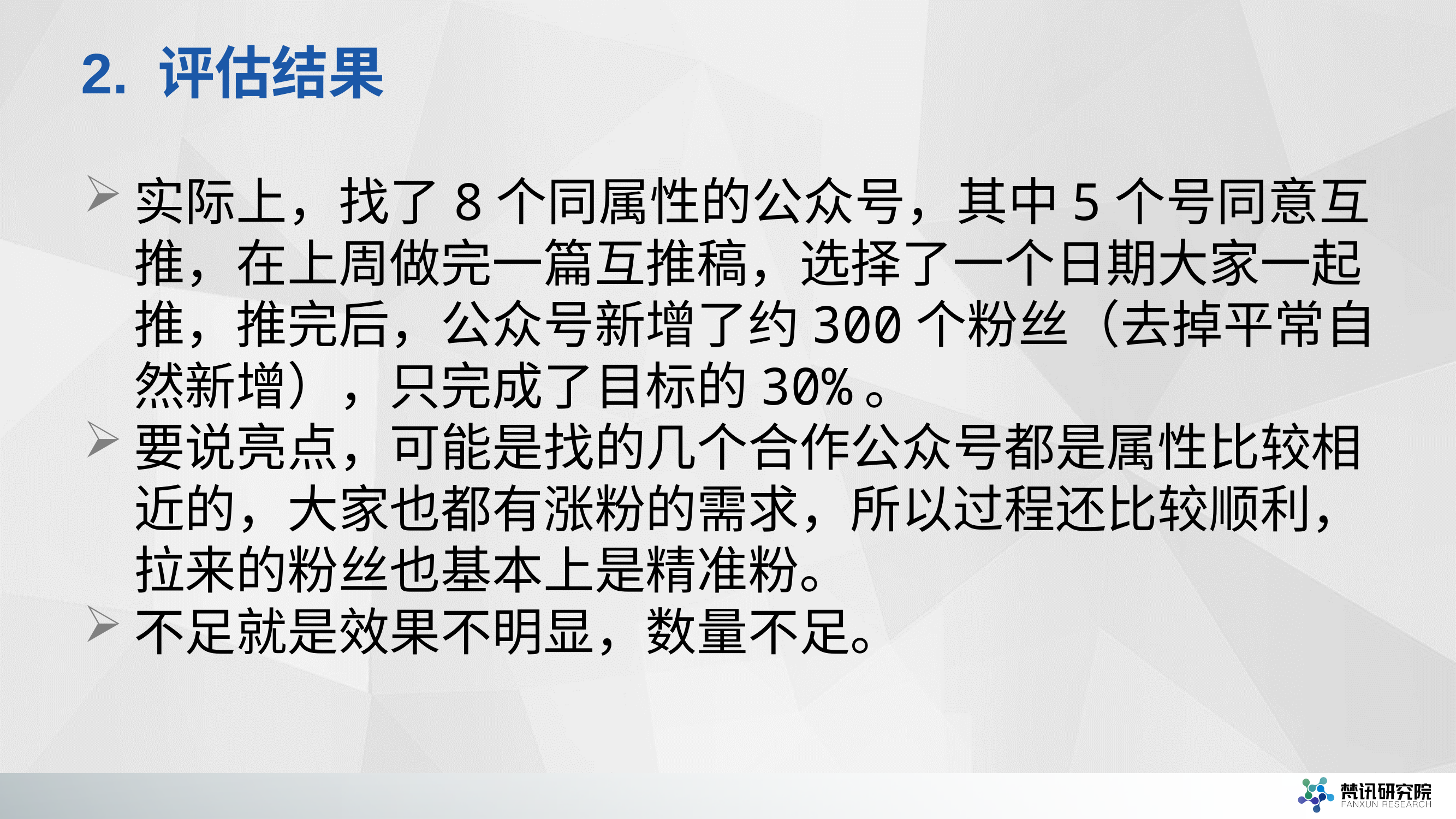

# 2. 评估结果
实际上，找了8个同属性的公众号，其中5个号同意互推，在上周做完一篇互推稿，选择了一个日期大家一起推，推完后，公众号新增了约300个粉丝（去掉平常自然新增），只完成了目标的30%。
要说亮点，可能是找的几个合作公众号都是属性比较相近的，大家也都有涨粉的需求，所以过程还比较顺利，拉来的粉丝也基本上是精准粉。
不足就是效果不明显，数量不足。